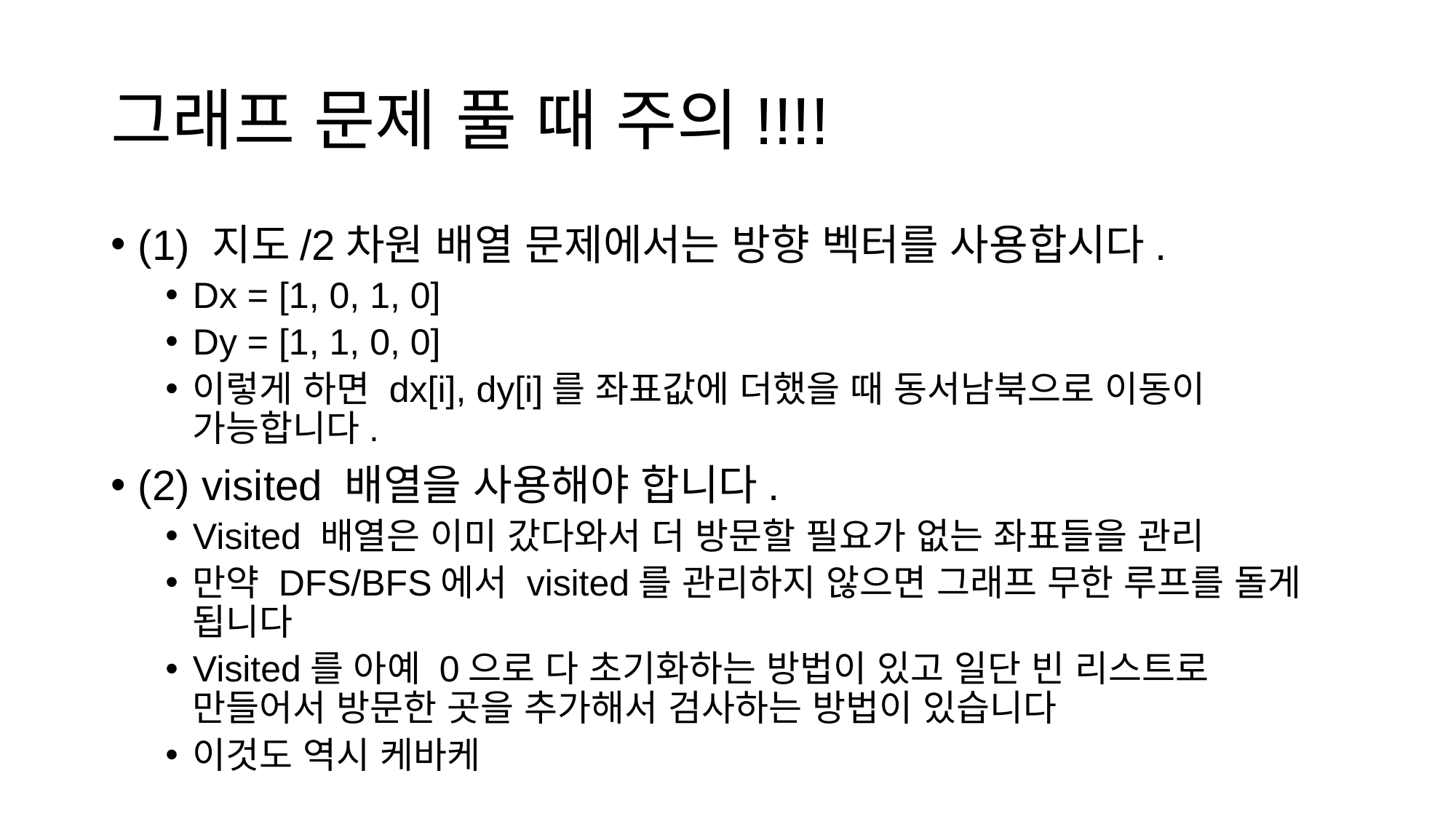

# 그래프 문제 풀 때 주의!!!!
(1) 지도/2차원 배열 문제에서는 방향 벡터를 사용합시다.
Dx = [1, 0, 1, 0]
Dy = [1, 1, 0, 0]
이렇게 하면 dx[i], dy[i]를 좌표값에 더했을 때 동서남북으로 이동이 가능합니다.
(2) visited 배열을 사용해야 합니다.
Visited 배열은 이미 갔다와서 더 방문할 필요가 없는 좌표들을 관리
만약 DFS/BFS에서 visited를 관리하지 않으면 그래프 무한 루프를 돌게 됩니다
Visited를 아예 0으로 다 초기화하는 방법이 있고 일단 빈 리스트로 만들어서 방문한 곳을 추가해서 검사하는 방법이 있습니다
이것도 역시 케바케